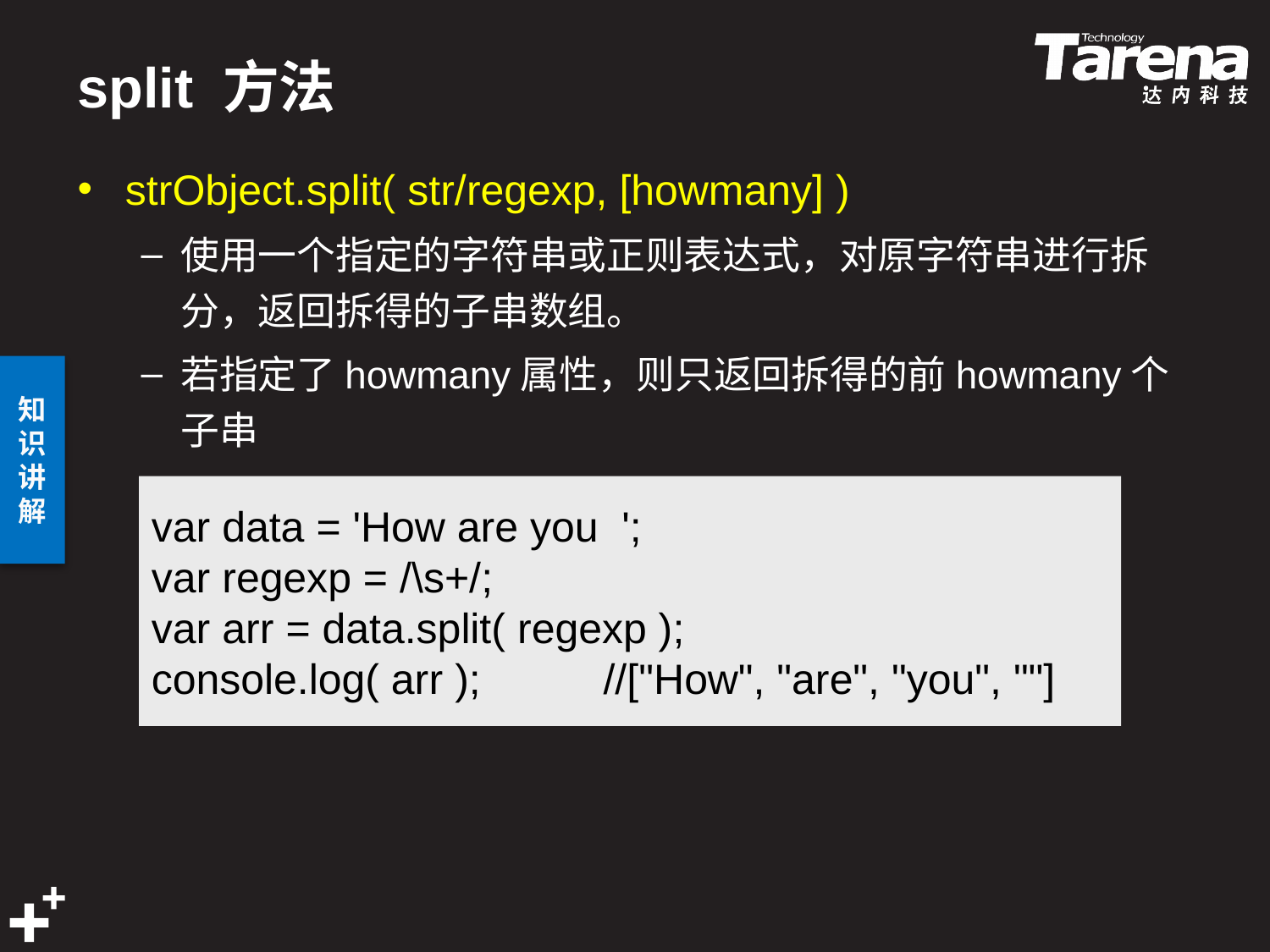

# split 方法
strObject.split( str/regexp, [howmany] )
使用一个指定的字符串或正则表达式，对原字符串进行拆分，返回拆得的子串数组。
若指定了howmany属性，则只返回拆得的前howmany个子串

var data = 'How are you  ';
var regexp = /\s+/;
var arr = data.split( regexp );
console.log( arr );	      //["How", "are", "you", ""]